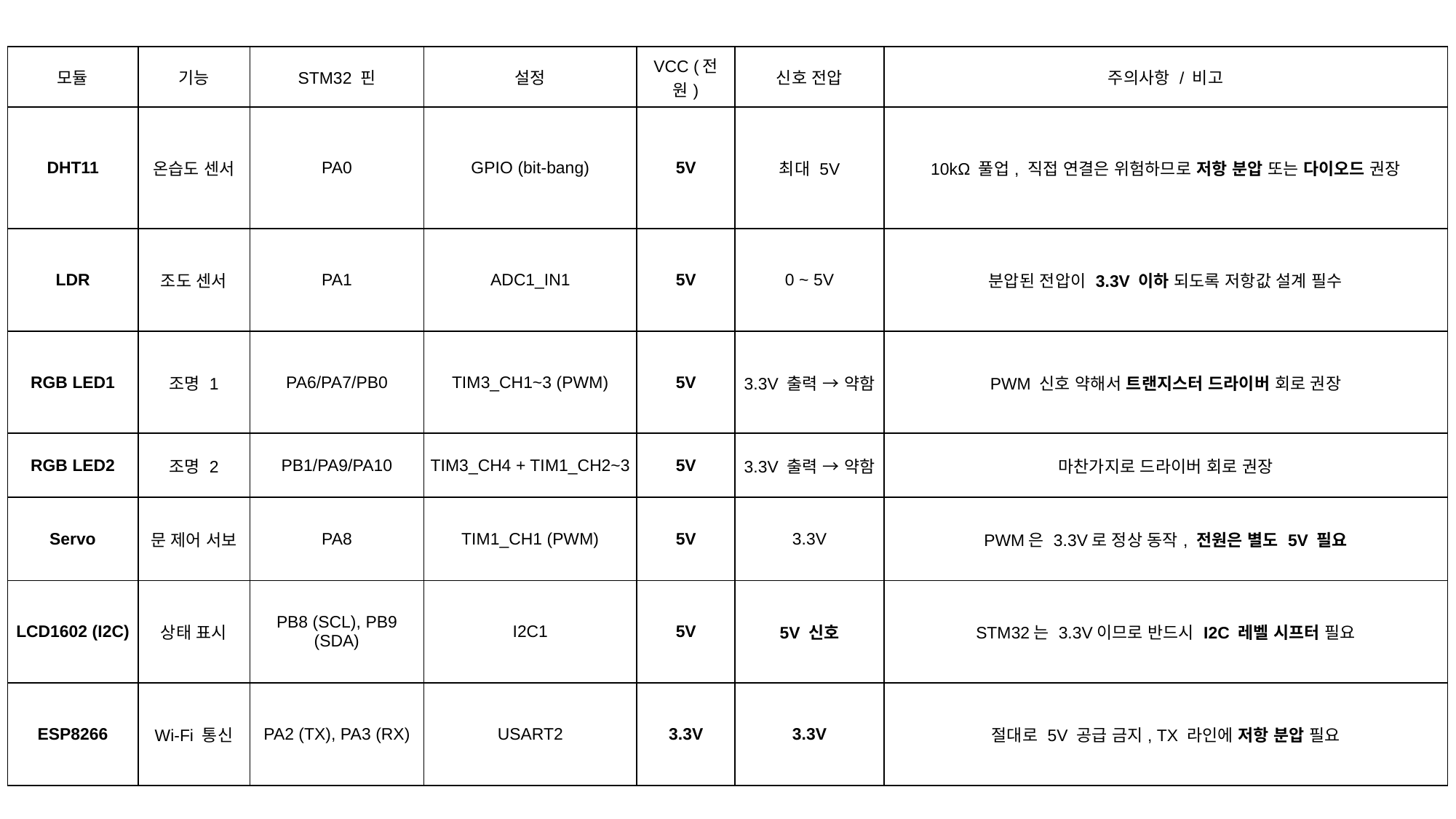

| 모듈 | 기능 | STM32 핀 | 설정 | VCC (전원) | 신호 전압 | 주의사항 / 비고 |
| --- | --- | --- | --- | --- | --- | --- |
| DHT11 | 온습도 센서 | PA0 | GPIO (bit-bang) | 5V | 최대 5V | 10kΩ 풀업, 직접 연결은 위험하므로 저항 분압 또는 다이오드 권장 |
| LDR | 조도 센서 | PA1 | ADC1\_IN1 | 5V | 0 ~ 5V | 분압된 전압이 3.3V 이하 되도록 저항값 설계 필수 |
| RGB LED1 | 조명 1 | PA6/PA7/PB0 | TIM3\_CH1~3 (PWM) | 5V | 3.3V 출력 → 약함 | PWM 신호 약해서 트랜지스터 드라이버 회로 권장 |
| RGB LED2 | 조명 2 | PB1/PA9/PA10 | TIM3\_CH4 + TIM1\_CH2~3 | 5V | 3.3V 출력 → 약함 | 마찬가지로 드라이버 회로 권장 |
| Servo | 문 제어 서보 | PA8 | TIM1\_CH1 (PWM) | 5V | 3.3V | PWM은 3.3V로 정상 동작, 전원은 별도 5V 필요 |
| LCD1602 (I2C) | 상태 표시 | PB8 (SCL), PB9 (SDA) | I2C1 | 5V | 5V 신호 | STM32는 3.3V이므로 반드시 I2C 레벨 시프터 필요 |
| ESP8266 | Wi-Fi 통신 | PA2 (TX), PA3 (RX) | USART2 | 3.3V | 3.3V | 절대로 5V 공급 금지, TX 라인에 저항 분압 필요 |